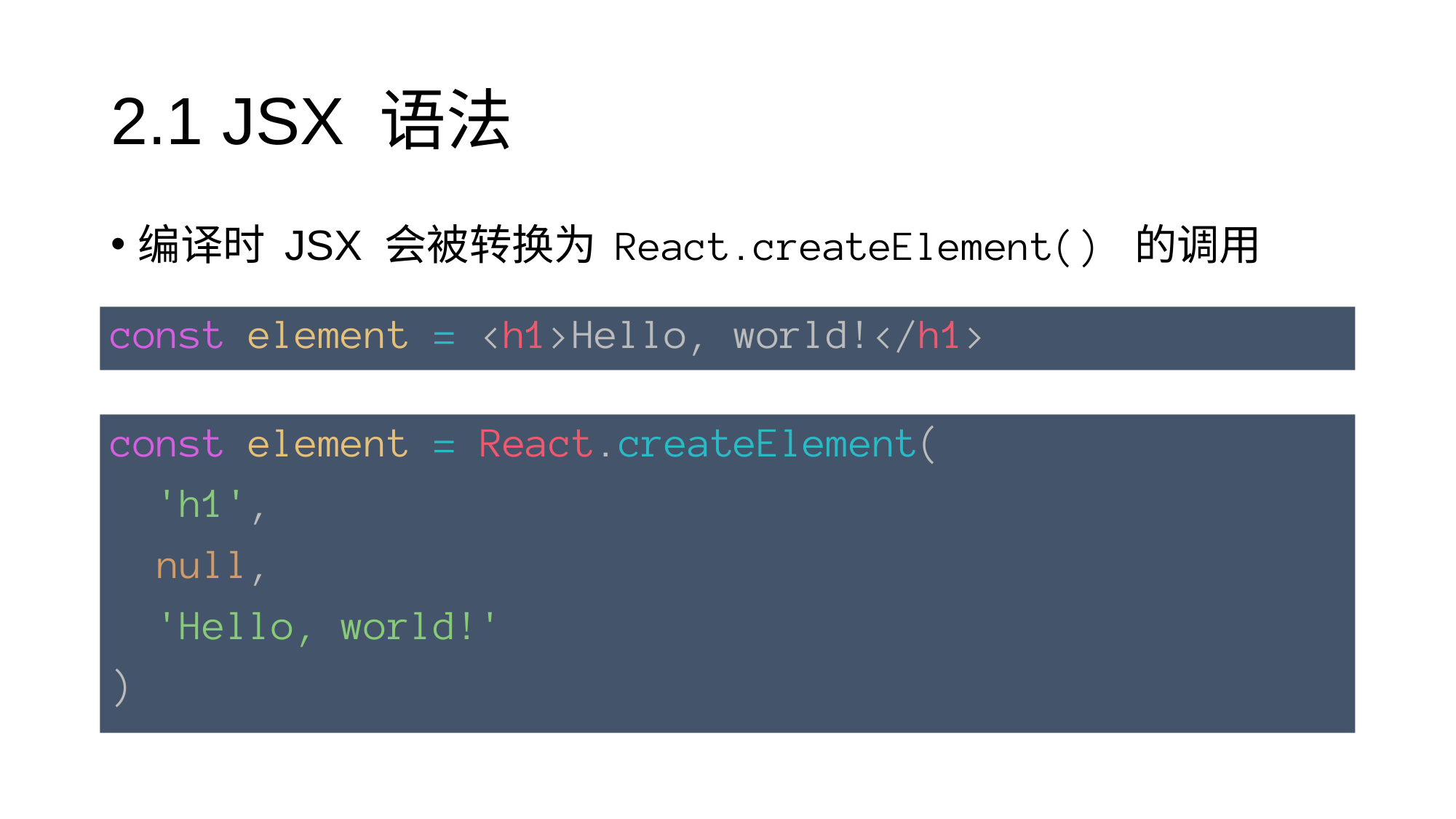

# 2.1 JSX 语法
编译时 JSX 会被转换为 React.createElement() 的调用

const element = <h1>Hello, world!</h1>

const element = React.createElement(
  'h1',
  null,
  'Hello, world!'
)